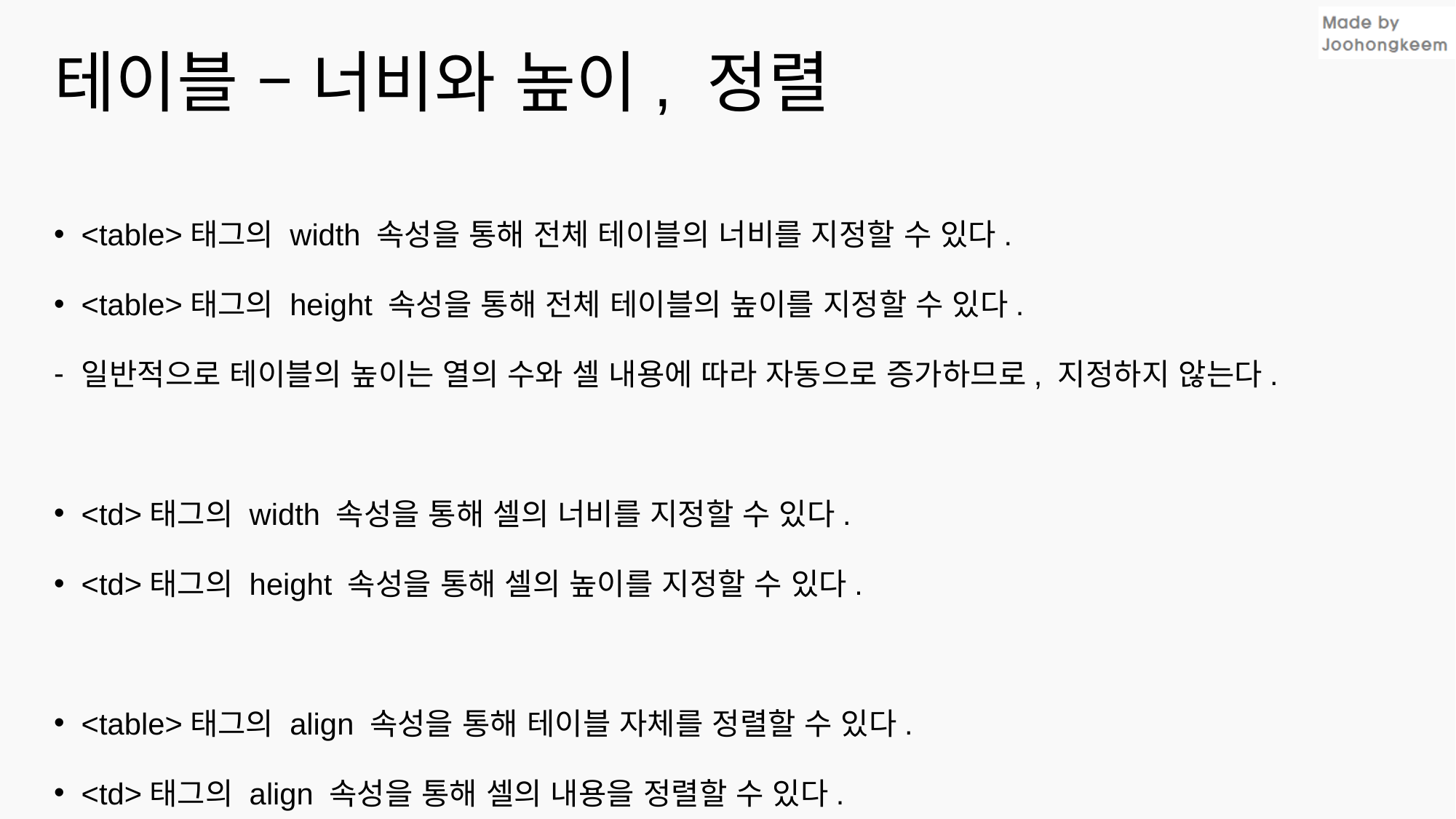

# 테이블 – 너비와 높이, 정렬
<table>태그의 width 속성을 통해 전체 테이블의 너비를 지정할 수 있다.
<table>태그의 height 속성을 통해 전체 테이블의 높이를 지정할 수 있다.
일반적으로 테이블의 높이는 열의 수와 셀 내용에 따라 자동으로 증가하므로, 지정하지 않는다.

<td>태그의 width 속성을 통해 셀의 너비를 지정할 수 있다.
<td>태그의 height 속성을 통해 셀의 높이를 지정할 수 있다.

<table>태그의 align 속성을 통해 테이블 자체를 정렬할 수 있다.
<td>태그의 align 속성을 통해 셀의 내용을 정렬할 수 있다.